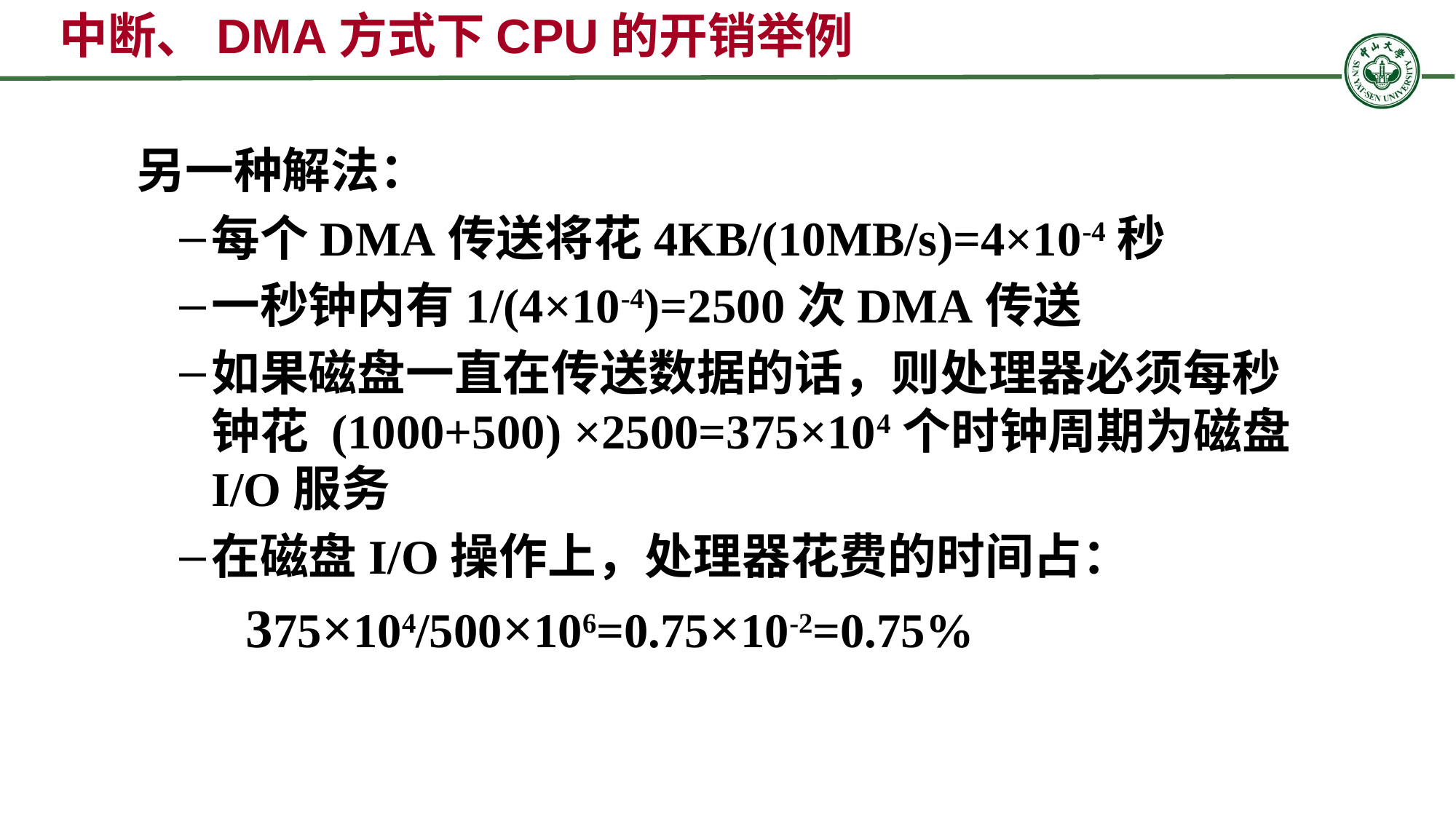

中断、DMA方式下CPU的开销举例
另一种解法：
每个DMA传送将花4KB/(10MB/s)=4×10-4秒
一秒钟内有1/(4×10-4)=2500次DMA传送
如果磁盘一直在传送数据的话，则处理器必须每秒钟花 (1000+500) ×2500=375×104个时钟周期为磁盘I/O服务
在磁盘I/O操作上，处理器花费的时间占：
        375×104/500×106=0.75×10-2=0.75%